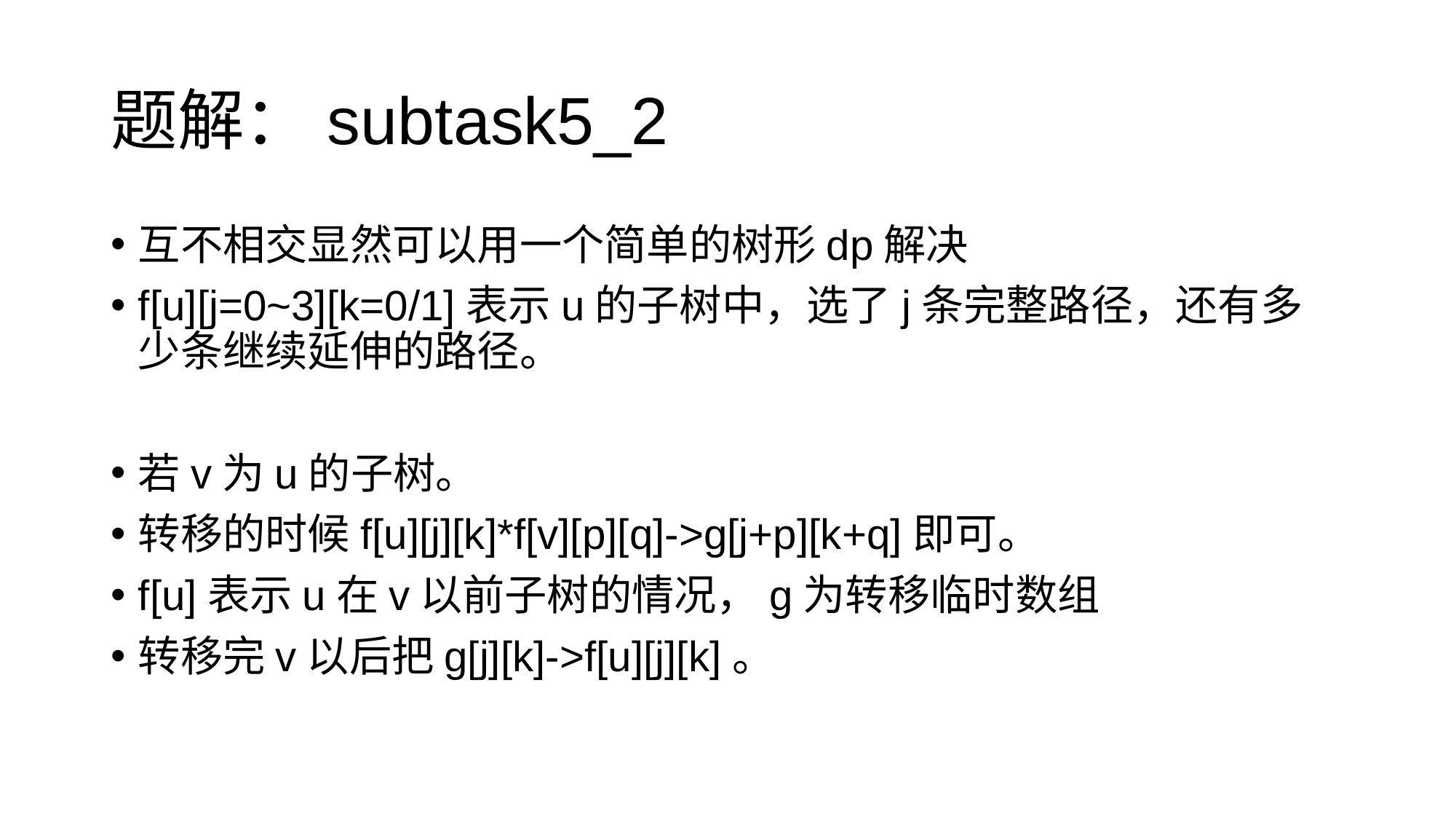

# 题解：subtask5_2
互不相交显然可以用一个简单的树形dp解决
f[u][j=0~3][k=0/1]表示u的子树中，选了j条完整路径，还有多少条继续延伸的路径。

若v为u的子树。
转移的时候f[u][j][k]*f[v][p][q]->g[j+p][k+q]即可。
f[u]表示u在v以前子树的情况，g为转移临时数组
转移完v以后把g[j][k]->f[u][j][k]。